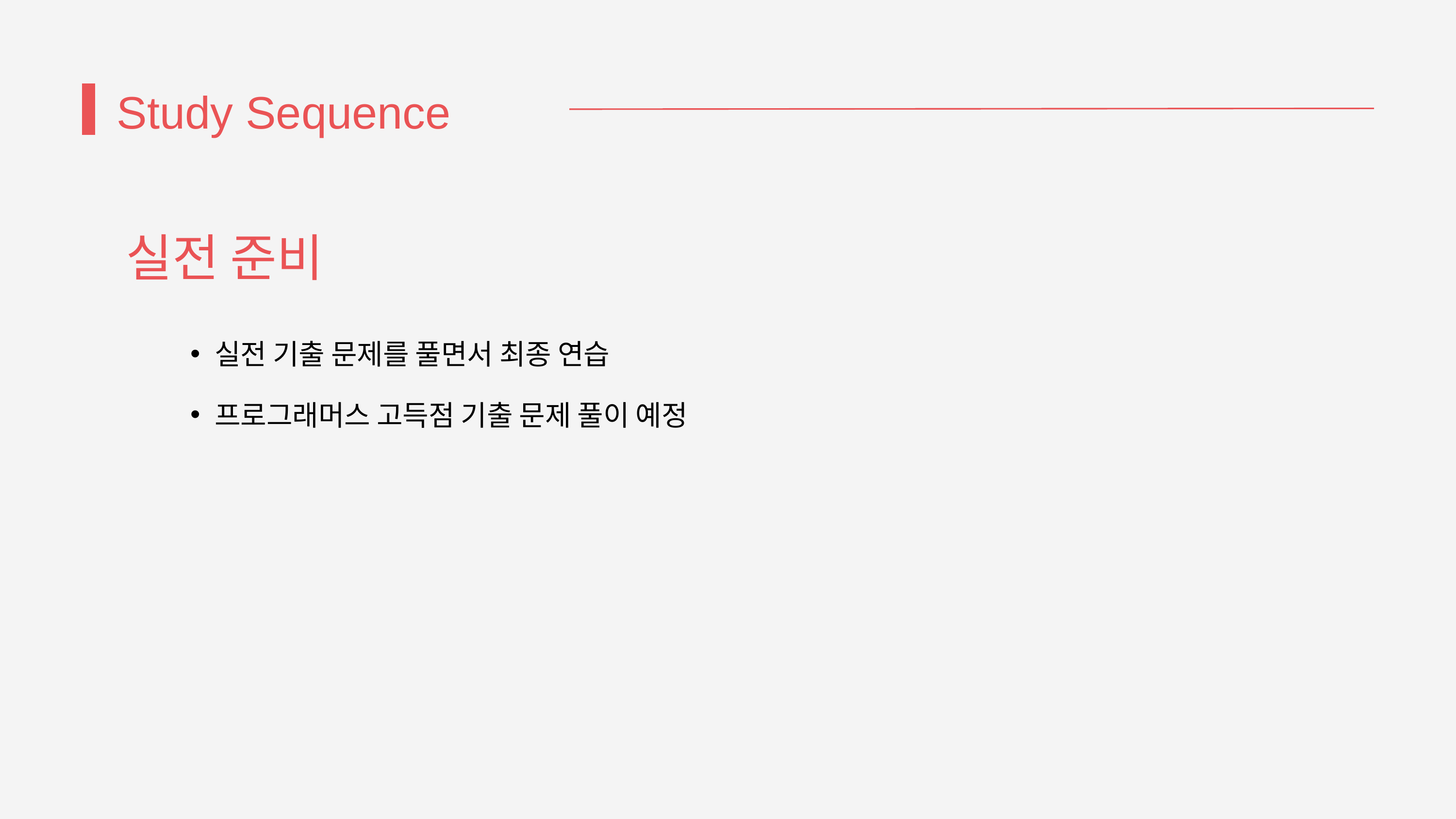

Study Sequence

실전 준비
실전 기출 문제를 풀면서 최종 연습
프로그래머스 고득점 기출 문제 풀이 예정